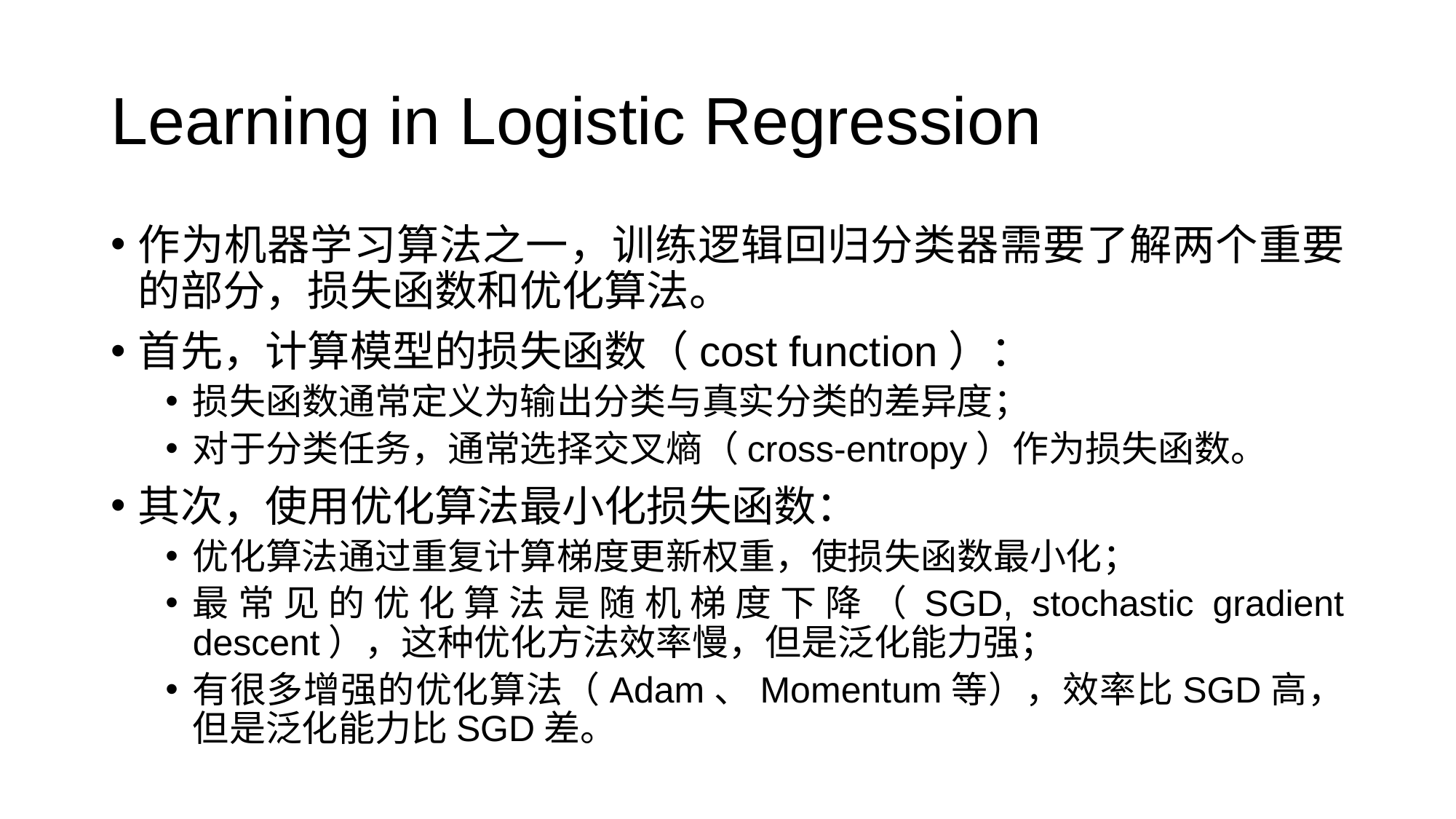

# Learning in Logistic Regression
作为机器学习算法之一，训练逻辑回归分类器需要了解两个重要的部分，损失函数和优化算法。
首先，计算模型的损失函数（cost function）：
损失函数通常定义为输出分类与真实分类的差异度；
对于分类任务，通常选择交叉熵（cross-entropy）作为损失函数。
其次，使用优化算法最小化损失函数：
优化算法通过重复计算梯度更新权重，使损失函数最小化；
最常见的优化算法是随机梯度下降（SGD, stochastic gradient descent），这种优化方法效率慢，但是泛化能力强；
有很多增强的优化算法（Adam、Momentum等），效率比SGD高，但是泛化能力比SGD差。